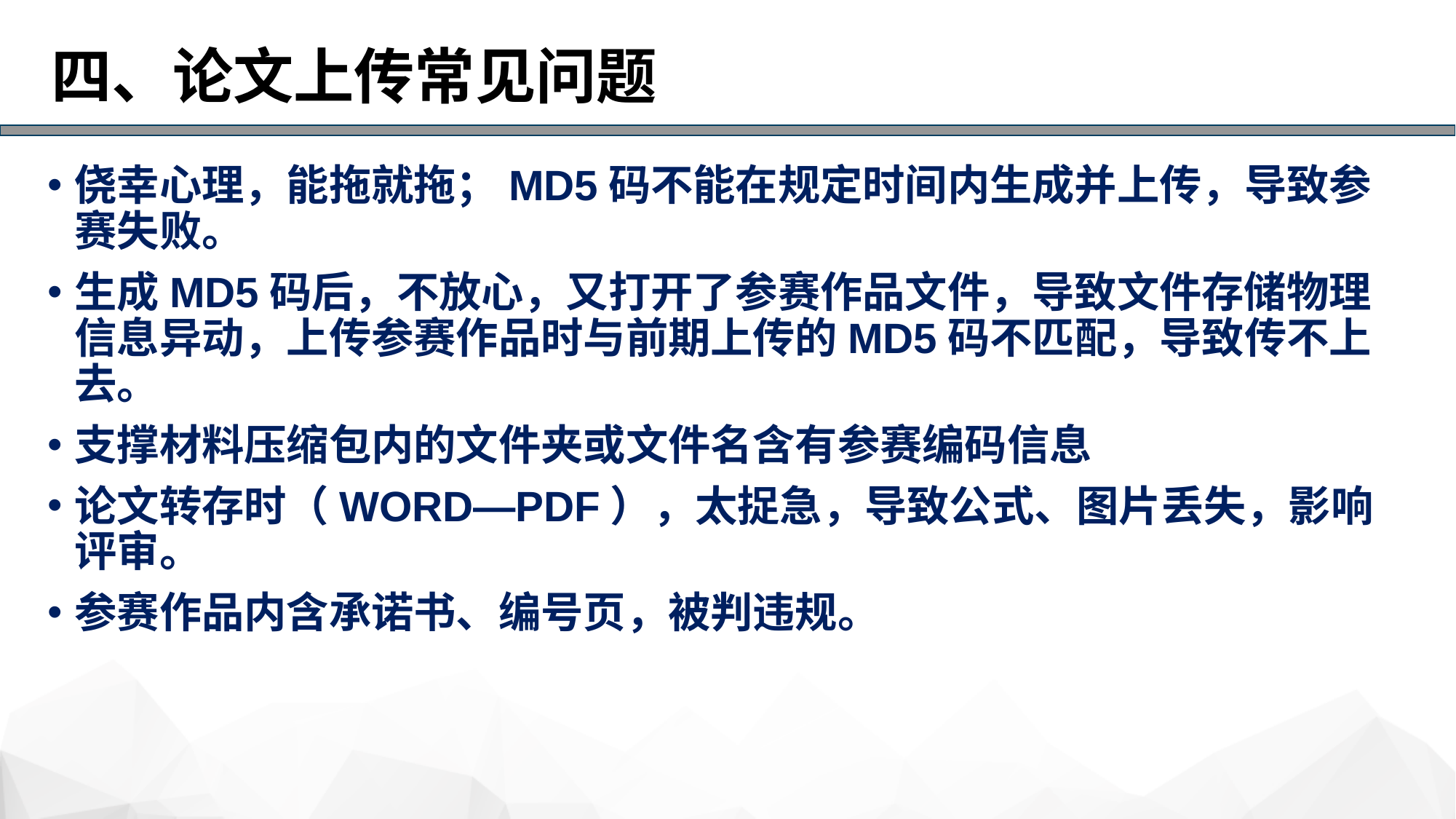

# 四、论文上传常见问题

侥幸心理，能拖就拖；MD5码不能在规定时间内生成并上传，导致参赛失败。
生成MD5码后，不放心，又打开了参赛作品文件，导致文件存储物理信息异动，上传参赛作品时与前期上传的MD5码不匹配，导致传不上去。
支撑材料压缩包内的文件夹或文件名含有参赛编码信息
论文转存时（WORD—PDF），太捉急，导致公式、图片丢失，影响评审。
参赛作品内含承诺书、编号页，被判违规。